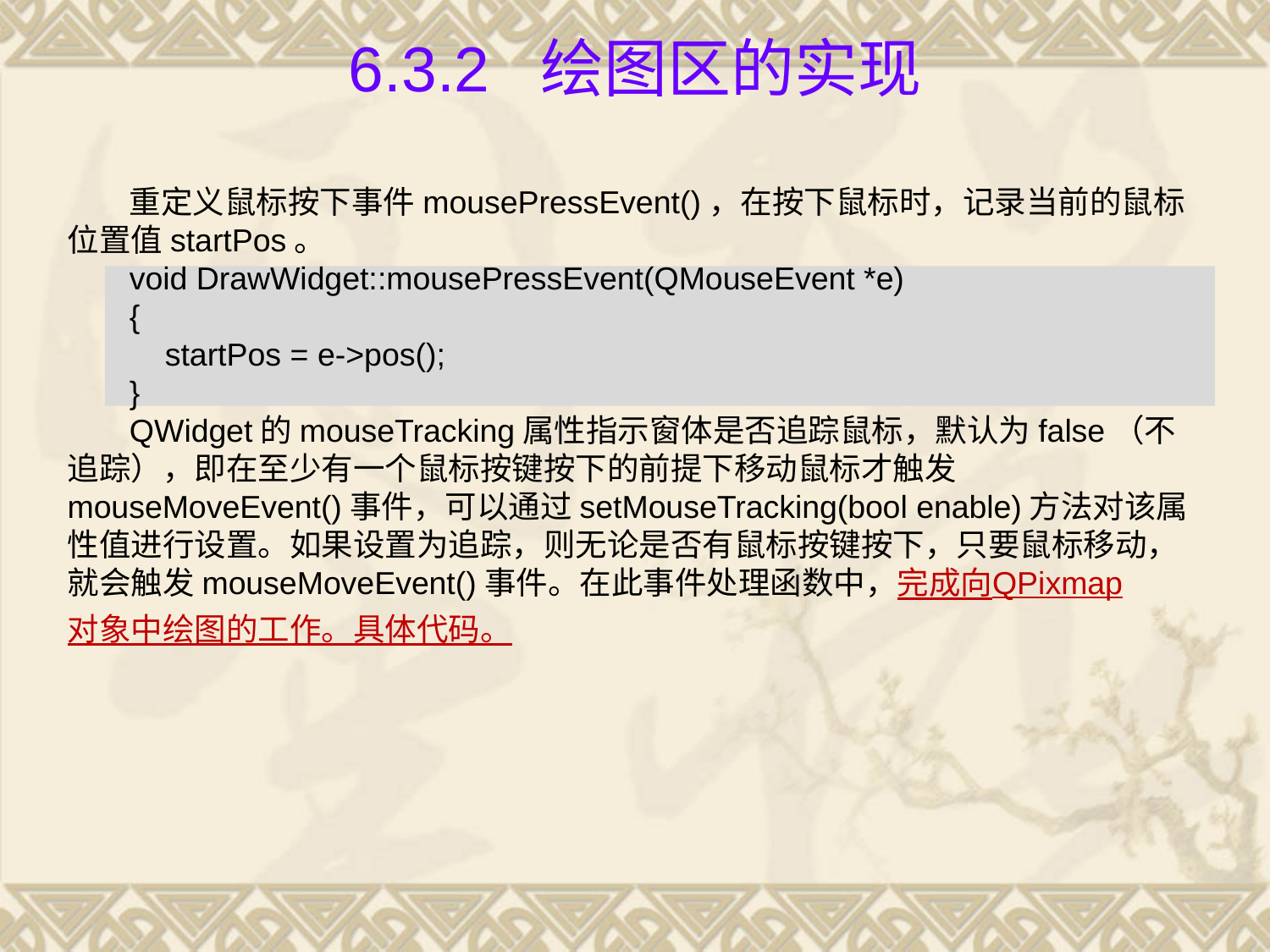

# 6.3.2  绘图区的实现
重定义鼠标按下事件mousePressEvent()，在按下鼠标时，记录当前的鼠标位置值startPos。
void DrawWidget::mousePressEvent(QMouseEvent *e)
{
    startPos = e->pos();
}
QWidget的mouseTracking属性指示窗体是否追踪鼠标，默认为false（不追踪），即在至少有一个鼠标按键按下的前提下移动鼠标才触发mouseMoveEvent()事件，可以通过setMouseTracking(bool enable)方法对该属性值进行设置。如果设置为追踪，则无论是否有鼠标按键按下，只要鼠标移动，就会触发mouseMoveEvent()事件。在此事件处理函数中，完成向QPixmap对象中绘图的工作。具体代码。